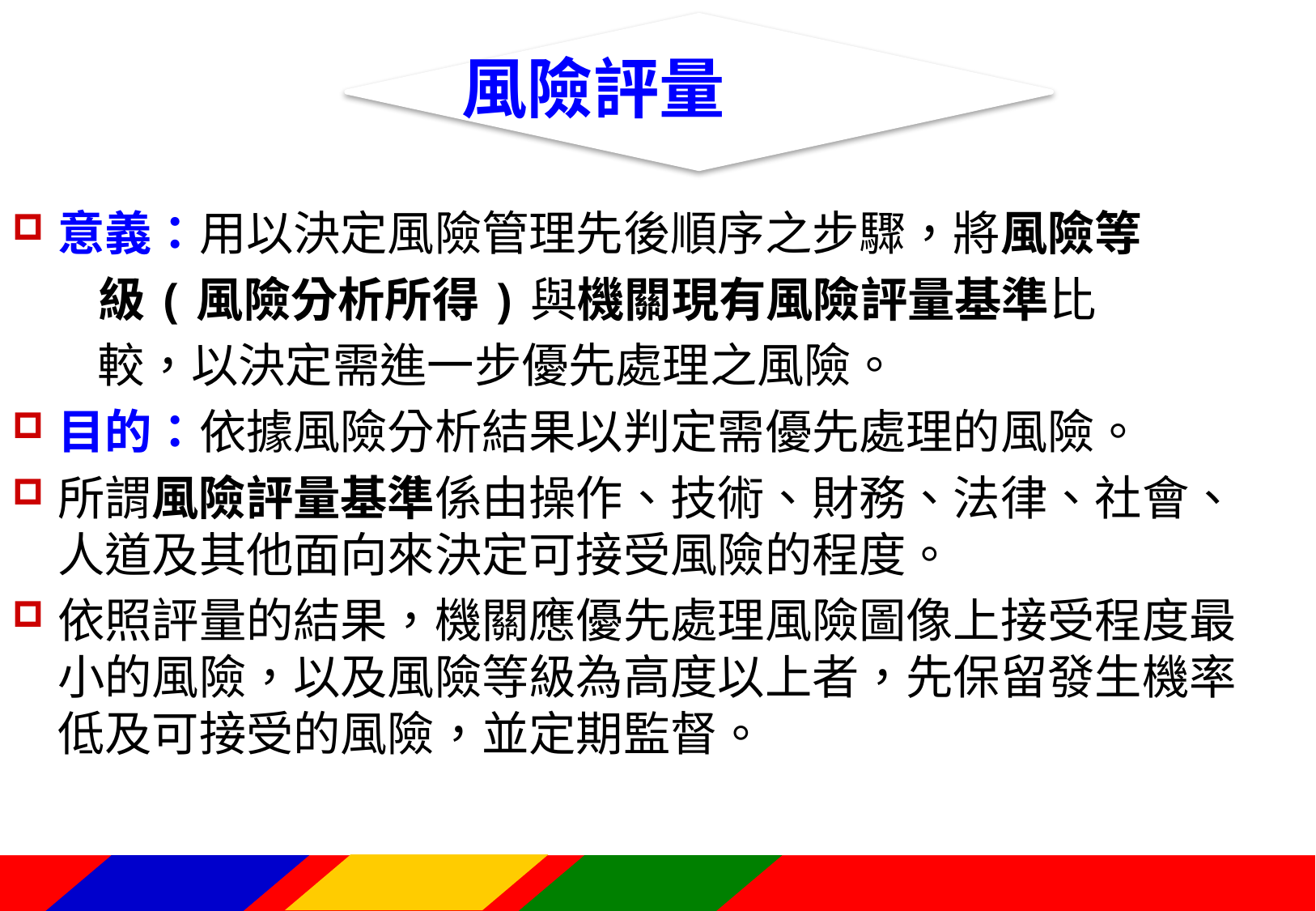

風險評量
意義：用以決定風險管理先後順序之步驟，將風險等
       級(風險分析所得)與機關現有風險評量基準比
       較，以決定需進一步優先處理之風險。
目的：依據風險分析結果以判定需優先處理的風險。
所謂風險評量基準係由操作、技術、財務、法律、社會、人道及其他面向來決定可接受風險的程度。
依照評量的結果，機關應優先處理風險圖像上接受程度最小的風險，以及風險等級為高度以上者，先保留發生機率低及可接受的風險，並定期監督。

71